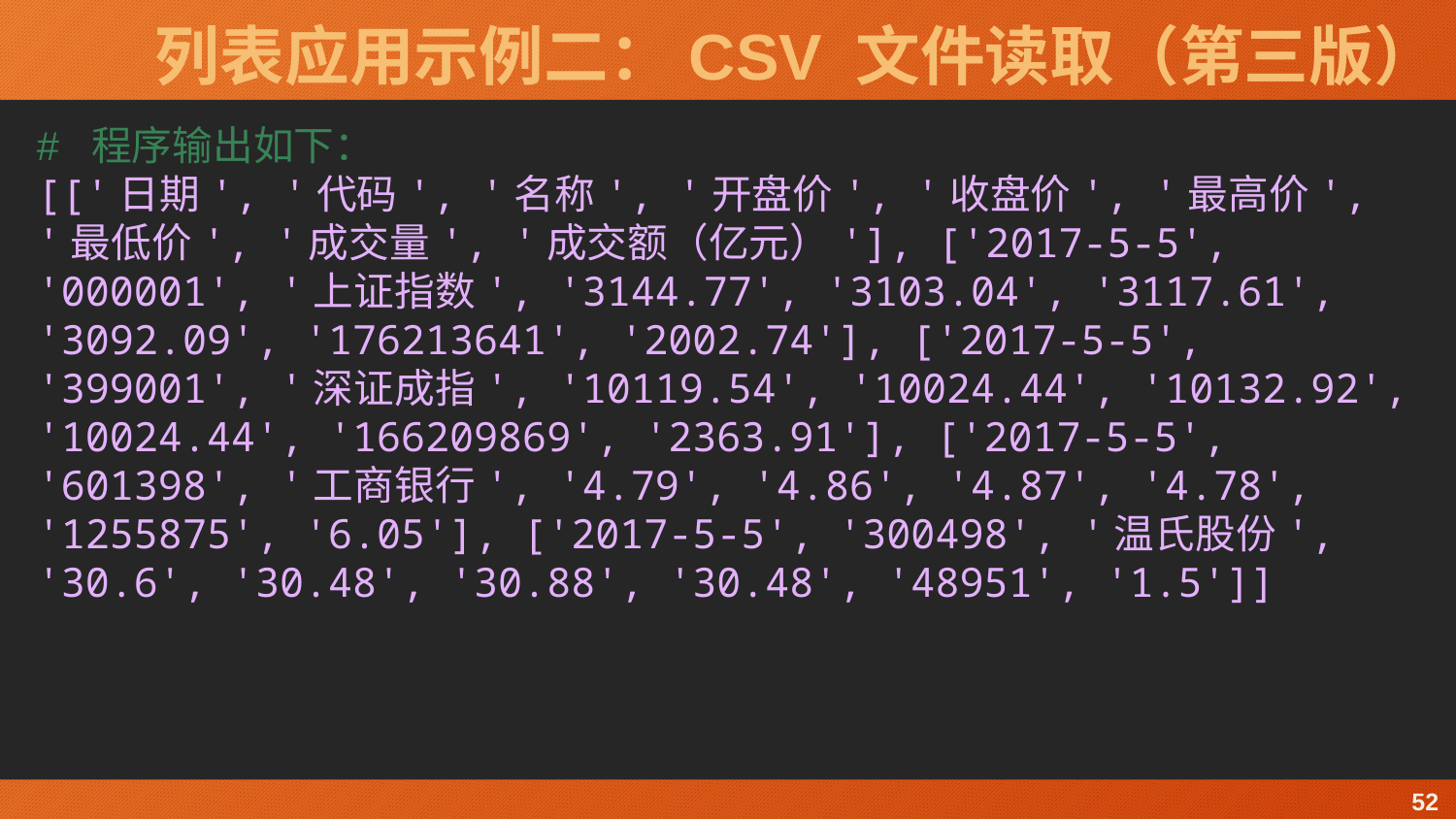

# 列表应用示例二：CSV 文件读取（第三版）
#  程序输出如下：
[['日期', '代码', '名称', '开盘价', '收盘价', '最高价', '最低价', '成交量', '成交额（亿元）'], ['2017-5-5', '000001', '上证指数', '3144.77', '3103.04', '3117.61', '3092.09', '176213641', '2002.74'], ['2017-5-5', '399001', '深证成指', '10119.54', '10024.44', '10132.92', '10024.44', '166209869', '2363.91'], ['2017-5-5', '601398', '工商银行', '4.79', '4.86', '4.87', '4.78', '1255875', '6.05'], ['2017-5-5', '300498', '温氏股份', '30.6', '30.48', '30.88', '30.48', '48951', '1.5']]
52